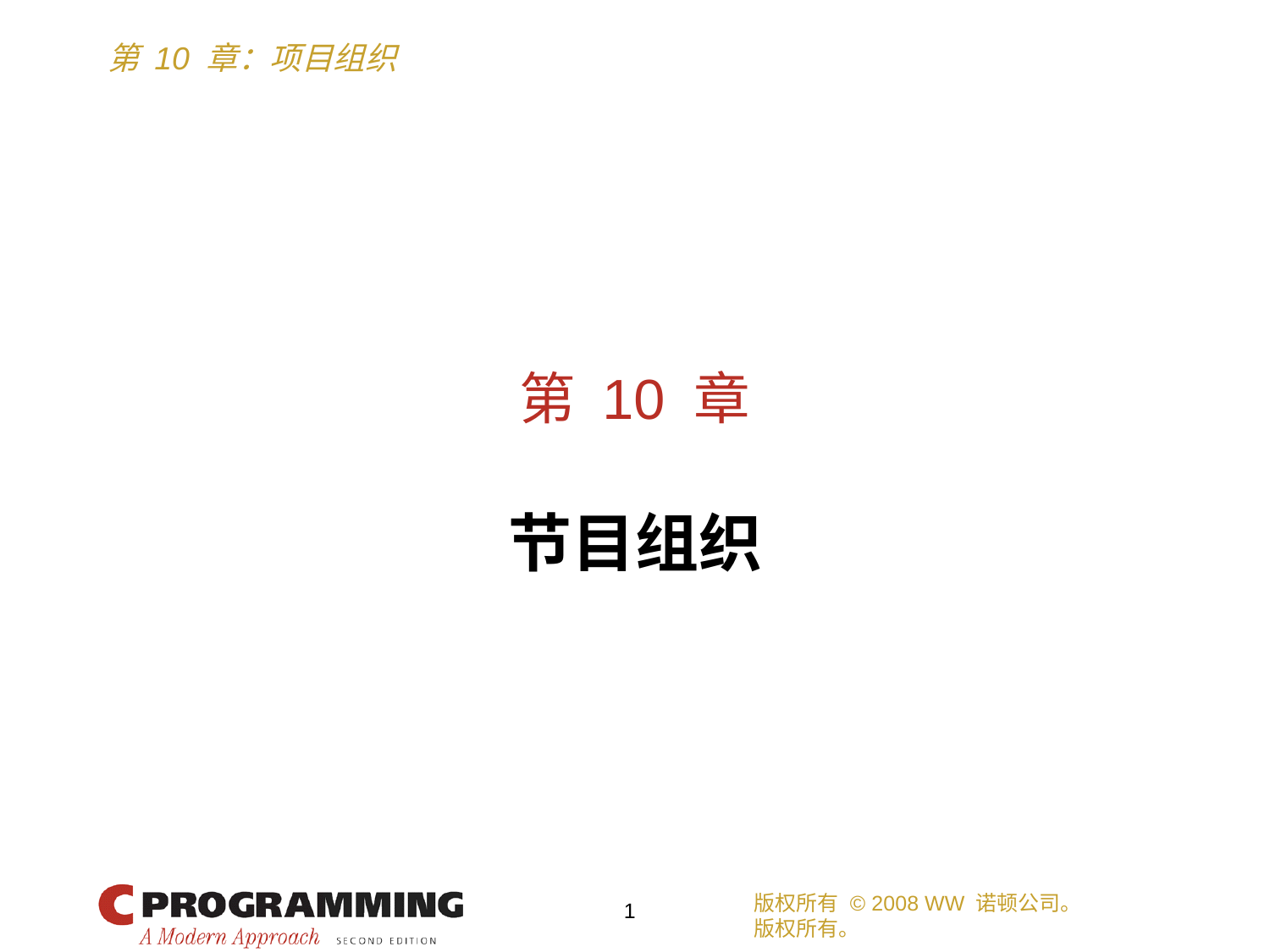

# 第 10 章
节目组织
版权所有 © 2008 WW 诺顿公司。
版权所有。
1